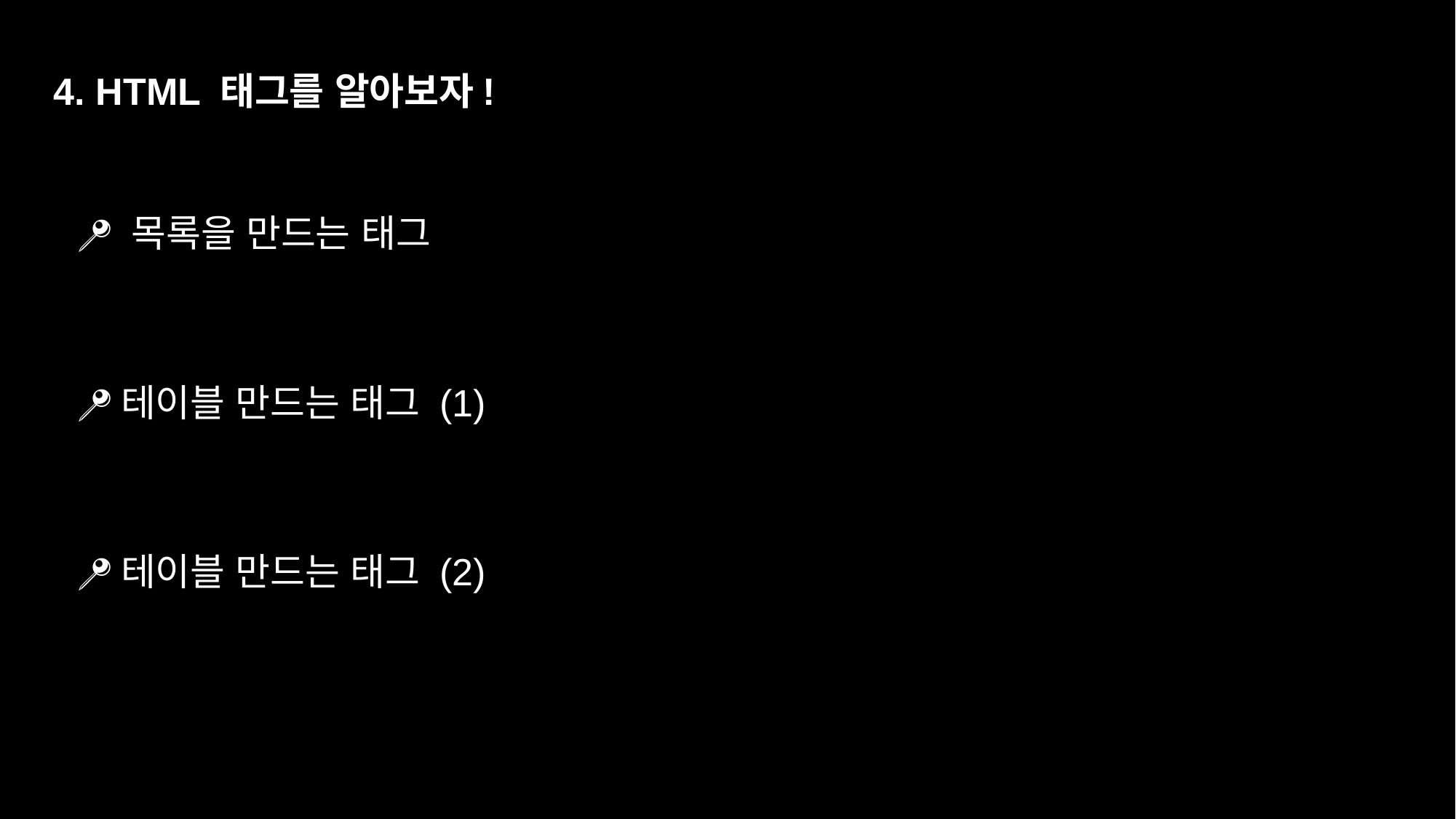

4. HTML 태그를 알아보자!
📍 목록을 만드는 태그
📍테이블 만드는 태그 (1)
📍테이블 만드는 태그 (2)